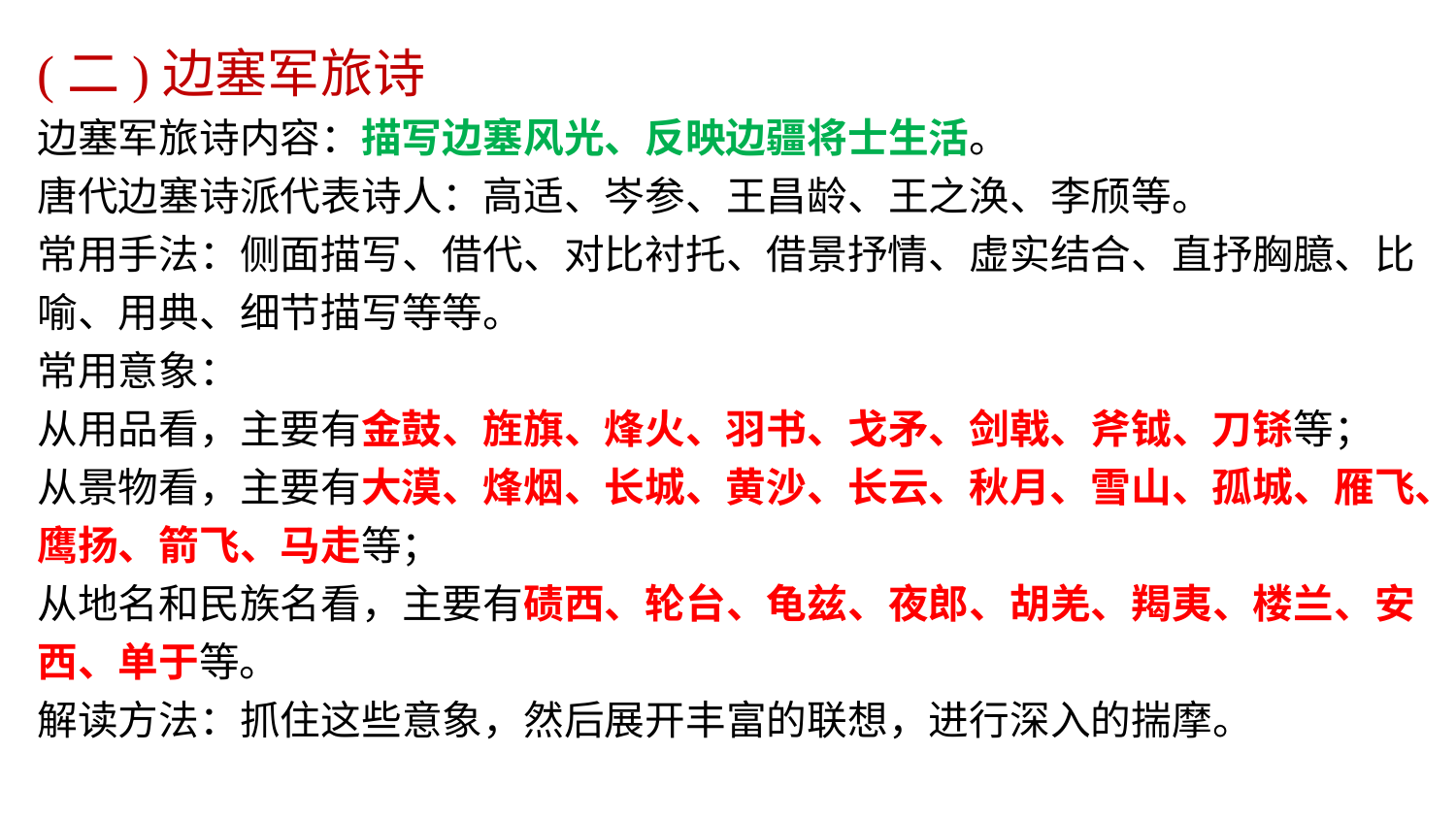

(二)边塞军旅诗
边塞军旅诗内容：描写边塞风光、反映边疆将士生活。
唐代边塞诗派代表诗人：高适、岑参、王昌龄、王之涣、李颀等。
常用手法：侧面描写、借代、对比衬托、借景抒情、虚实结合、直抒胸臆、比喻、用典、细节描写等等。
常用意象：
从用品看，主要有金鼓、旌旗、烽火、羽书、戈矛、剑戟、斧钺、刀铩等；
从景物看，主要有大漠、烽烟、长城、黄沙、长云、秋月、雪山、孤城、雁飞、鹰扬、箭飞、马走等；
从地名和民族名看，主要有碛西、轮台、龟兹、夜郎、胡羌、羯夷、楼兰、安西、单于等。
解读方法：抓住这些意象，然后展开丰富的联想，进行深入的揣摩。